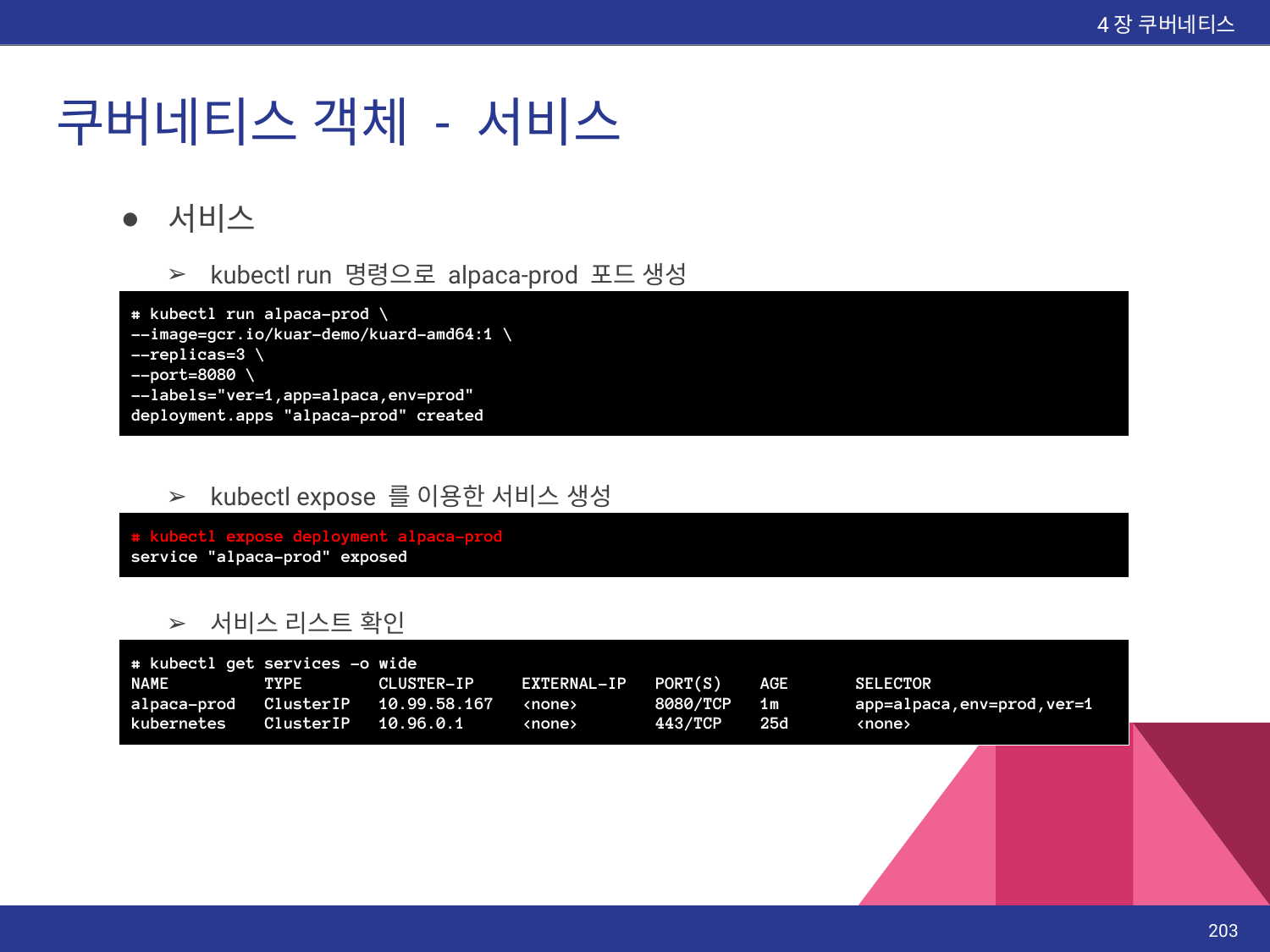

4장 쿠버네티스

# 쿠버네티스 객체 - 서비스
서비스
kubectl run 명령으로 alpaca-prod 포드 생성
| # kubectl run alpaca-prod \ --image=gcr.io/kuar-demo/kuard-amd64:1 \ --replicas=3 \ --port=8080 \ --labels="ver=1,app=alpaca,env=prod" deployment.apps "alpaca-prod" created |
| --- |
kubectl expose 를 이용한 서비스 생성
| # kubectl expose deployment alpaca-prod service "alpaca-prod" exposed |
| --- |
서비스 리스트 확인
| # kubectl get services -o wide NAME TYPE CLUSTER-IP EXTERNAL-IP PORT(S) AGE SELECTOR alpaca-prod ClusterIP 10.99.58.167 <none> 8080/TCP 1m app=alpaca,env=prod,ver=1 kubernetes ClusterIP 10.96.0.1 <none> 443/TCP 25d <none> |
| --- |
203